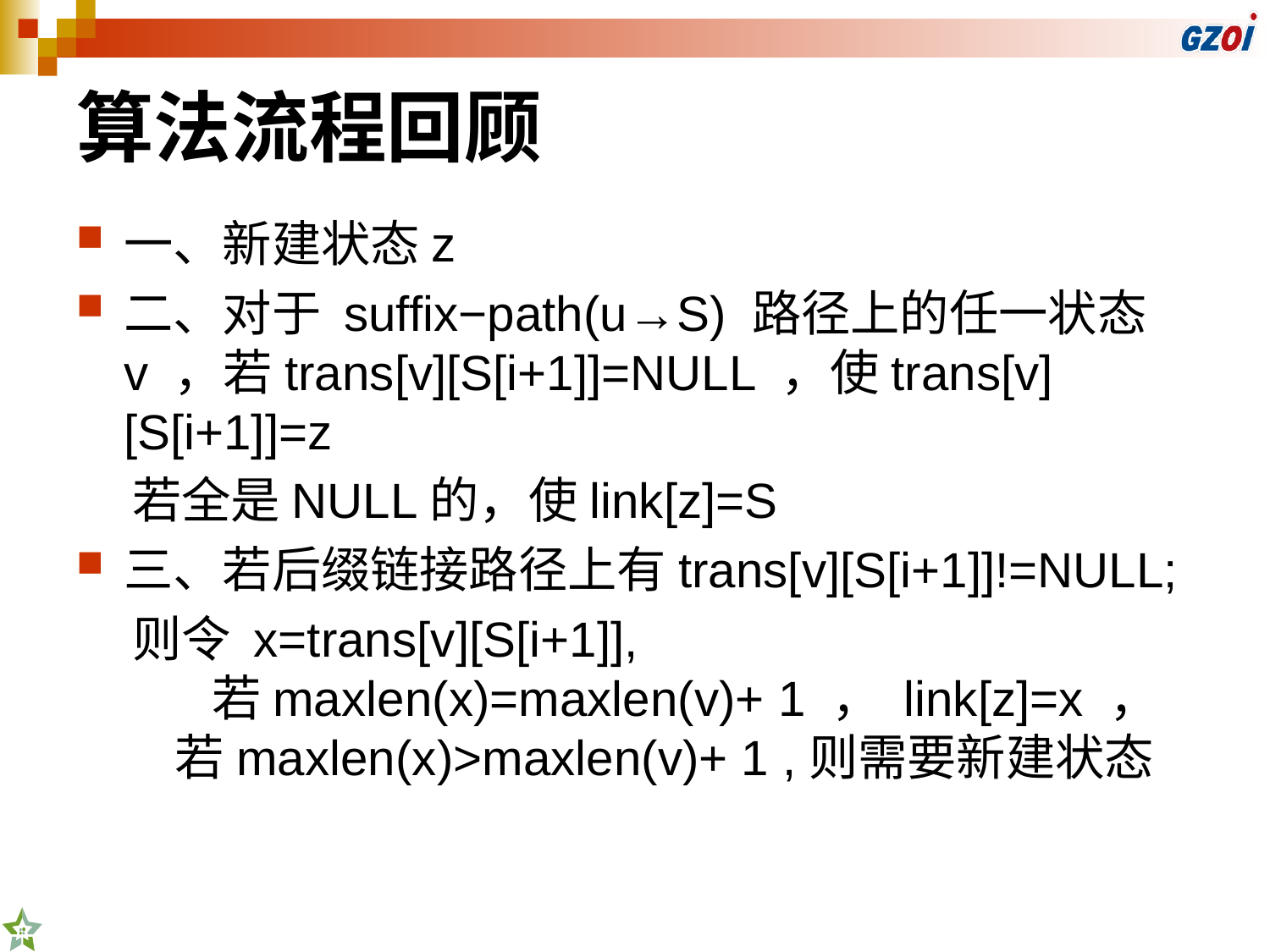

# 算法流程回顾
一、新建状态z
二、对于 suffix−path(u→S) 路径上的任一状态 v ，若trans[v][S[i+1]]=NULL ，使trans[v][S[i+1]]=z
    若全是NULL的，使link[z]=S
三、若后缀链接路径上有trans[v][S[i+1]]!=NULL;
    则令 x=trans[v][S[i+1]],
         若maxlen(x)=maxlen(v)+ 1 ， link[z]=x ，
         若maxlen(x)>maxlen(v)+ 1 ,则需要新建状态